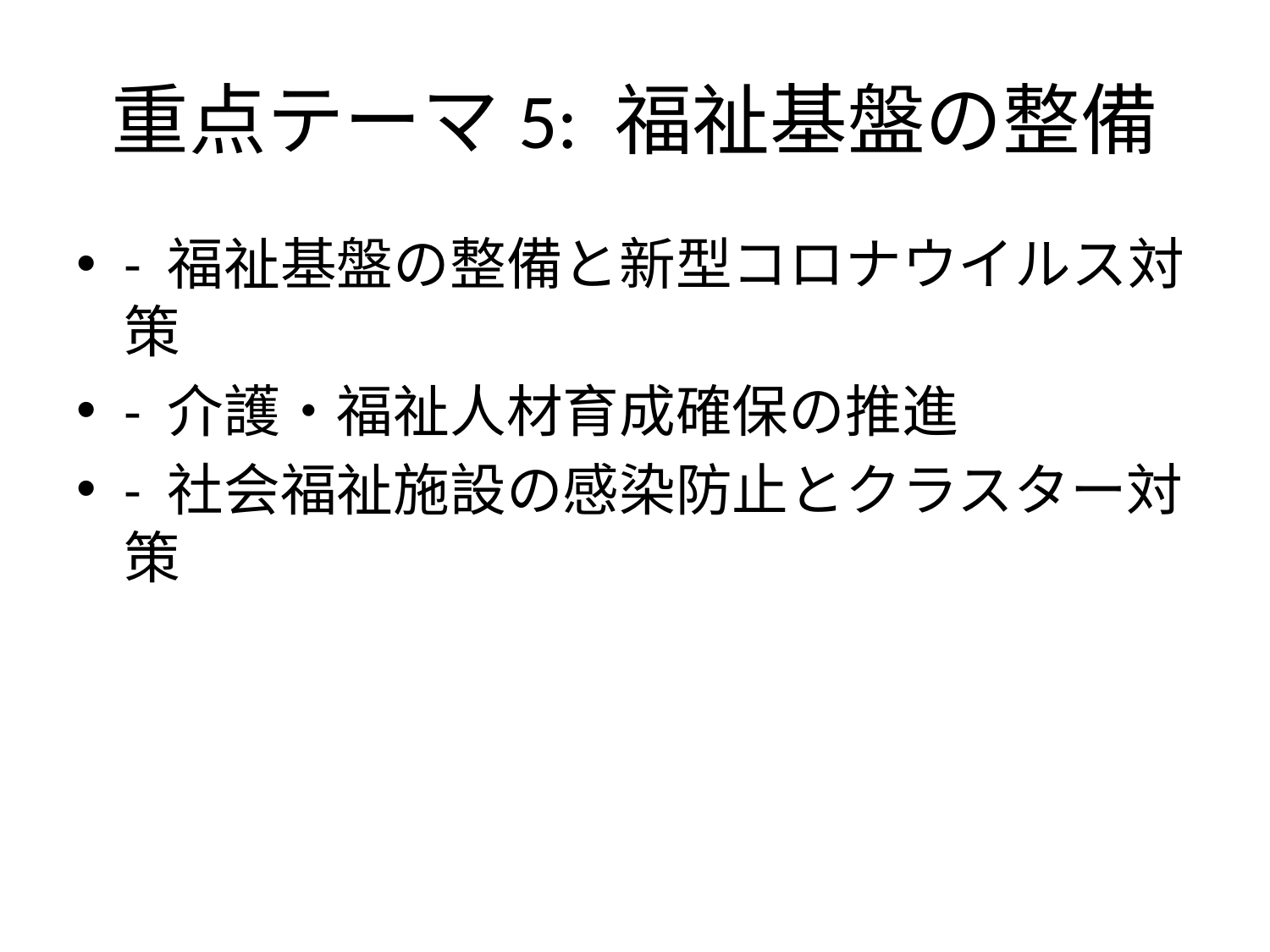

# 重点テーマ5: 福祉基盤の整備
- 福祉基盤の整備と新型コロナウイルス対策
- 介護・福祉人材育成確保の推進
- 社会福祉施設の感染防止とクラスター対策